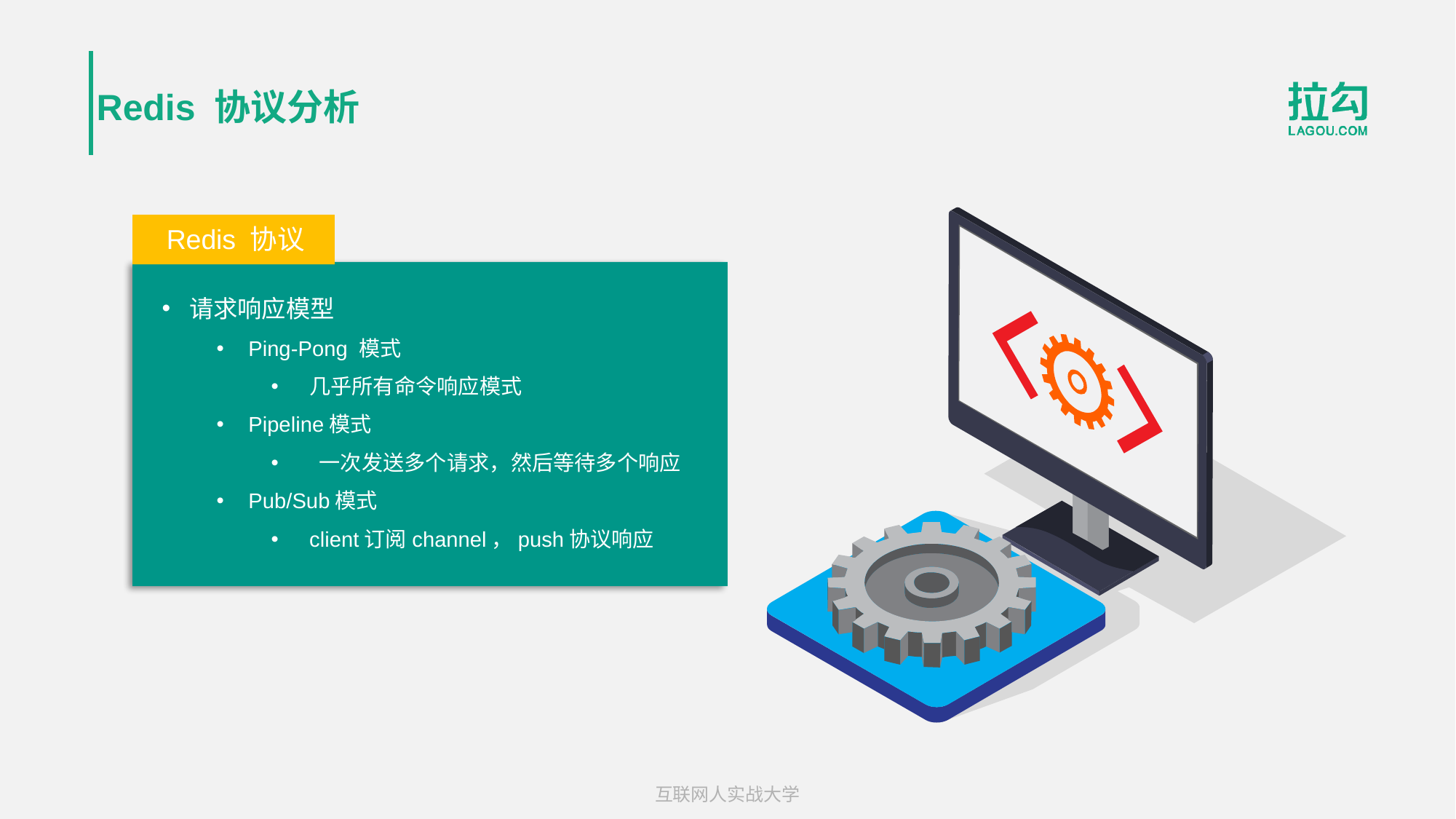

# Redis 协议分析

Redis 协议

请求响应模型
Ping-Pong 模式
几乎所有命令响应模式
Pipeline模式
 一次发送多个请求，然后等待多个响应
Pub/Sub模式
client订阅channel，push协议响应